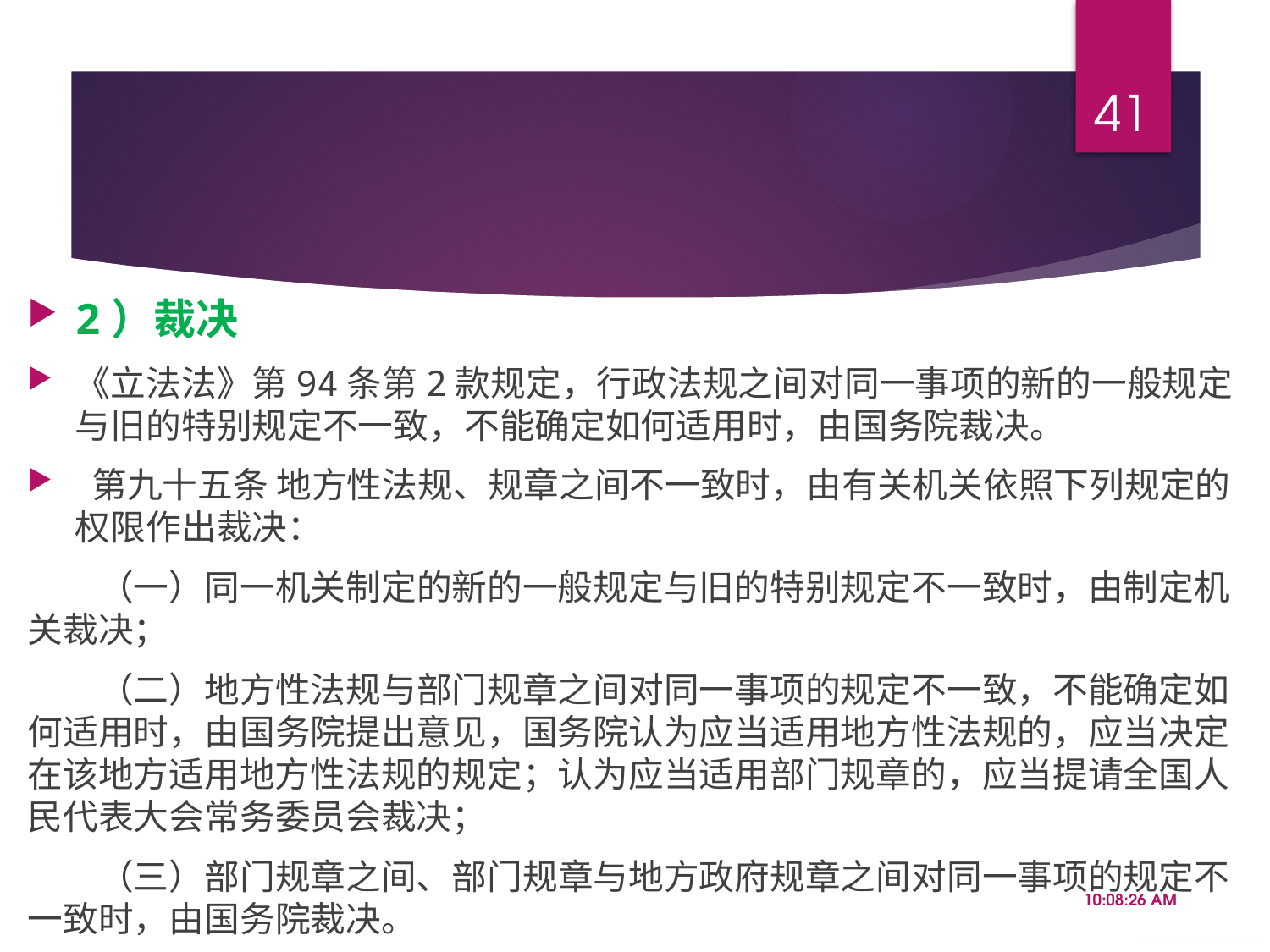

41
#
2）裁决
《立法法》第94条第2款规定，行政法规之间对同一事项的新的一般规定与旧的特别规定不一致，不能确定如何适用时，由国务院裁决。
 第九十五条 地方性法规、规章之间不一致时，由有关机关依照下列规定的权限作出裁决：
　　（一）同一机关制定的新的一般规定与旧的特别规定不一致时，由制定机关裁决；
　　（二）地方性法规与部门规章之间对同一事项的规定不一致，不能确定如何适用时，由国务院提出意见，国务院认为应当适用地方性法规的，应当决定在该地方适用地方性法规的规定；认为应当适用部门规章的，应当提请全国人民代表大会常务委员会裁决；
　　（三）部门规章之间、部门规章与地方政府规章之间对同一事项的规定不一致时，由国务院裁决。
10:08:26 AM